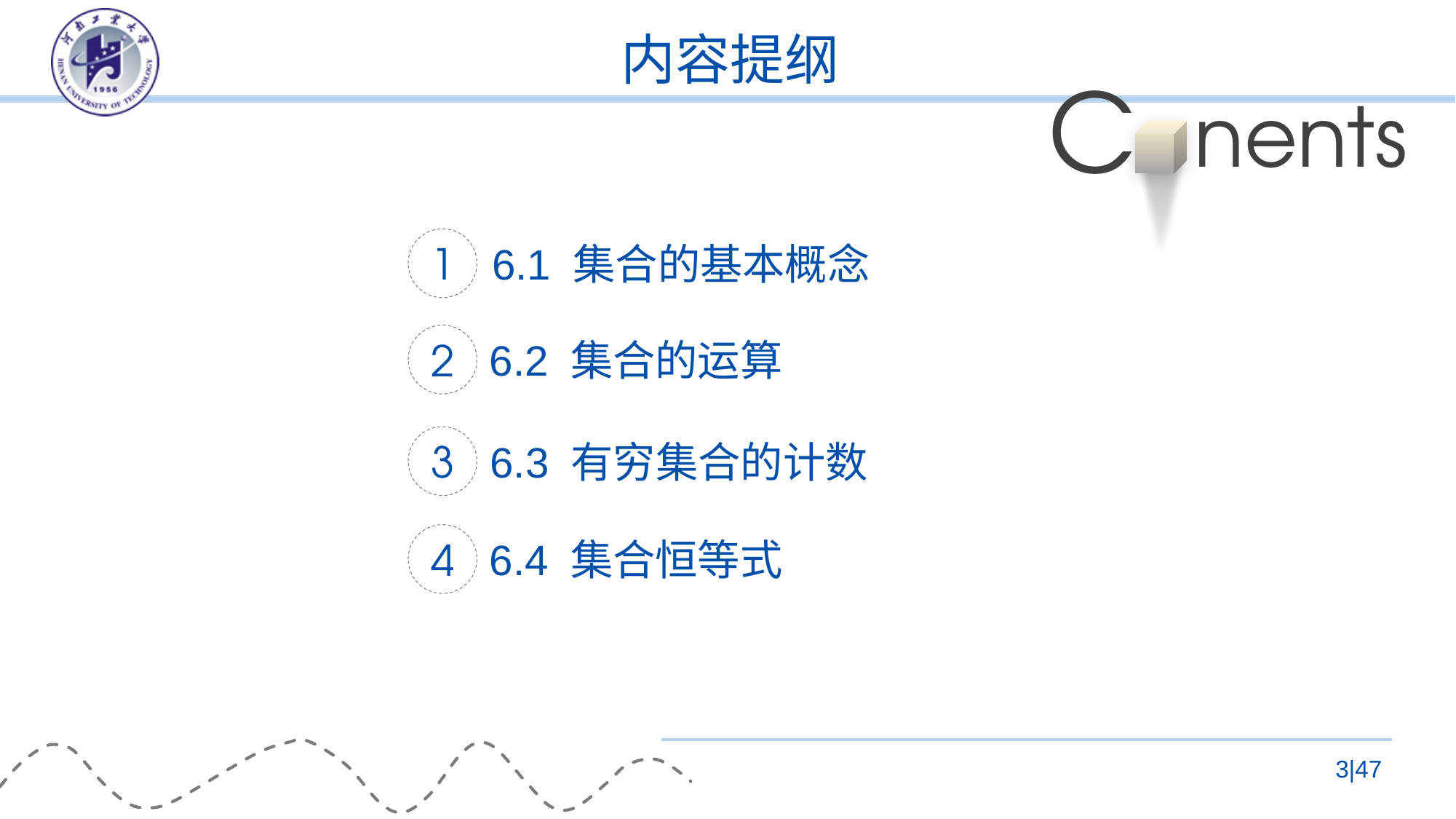

# 内容提纲
C
nents

1
6.1 集合的基本概念
2
6.2 集合的运算
3
6.3 有穷集合的计数
4
6.4 集合恒等式
3|47